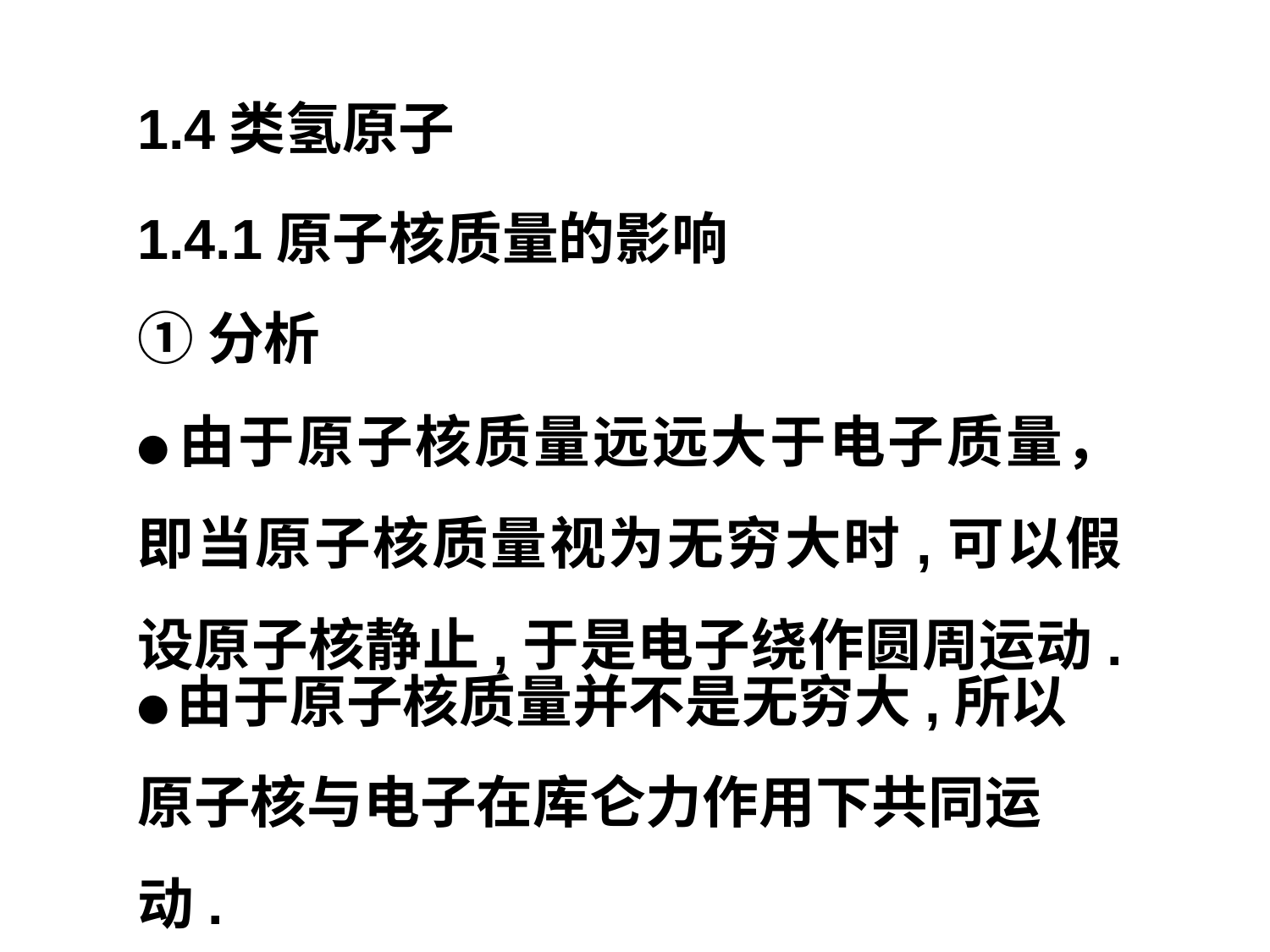

1.4类氢原子
1.4.1原子核质量的影响
①分析
●由于原子核质量远远大于电子质量，即当原子核质量视为无穷大时,可以假设原子核静止,于是电子绕作圆周运动.
●由于原子核质量并不是无穷大,所以原子核与电子在库仑力作用下共同运动.